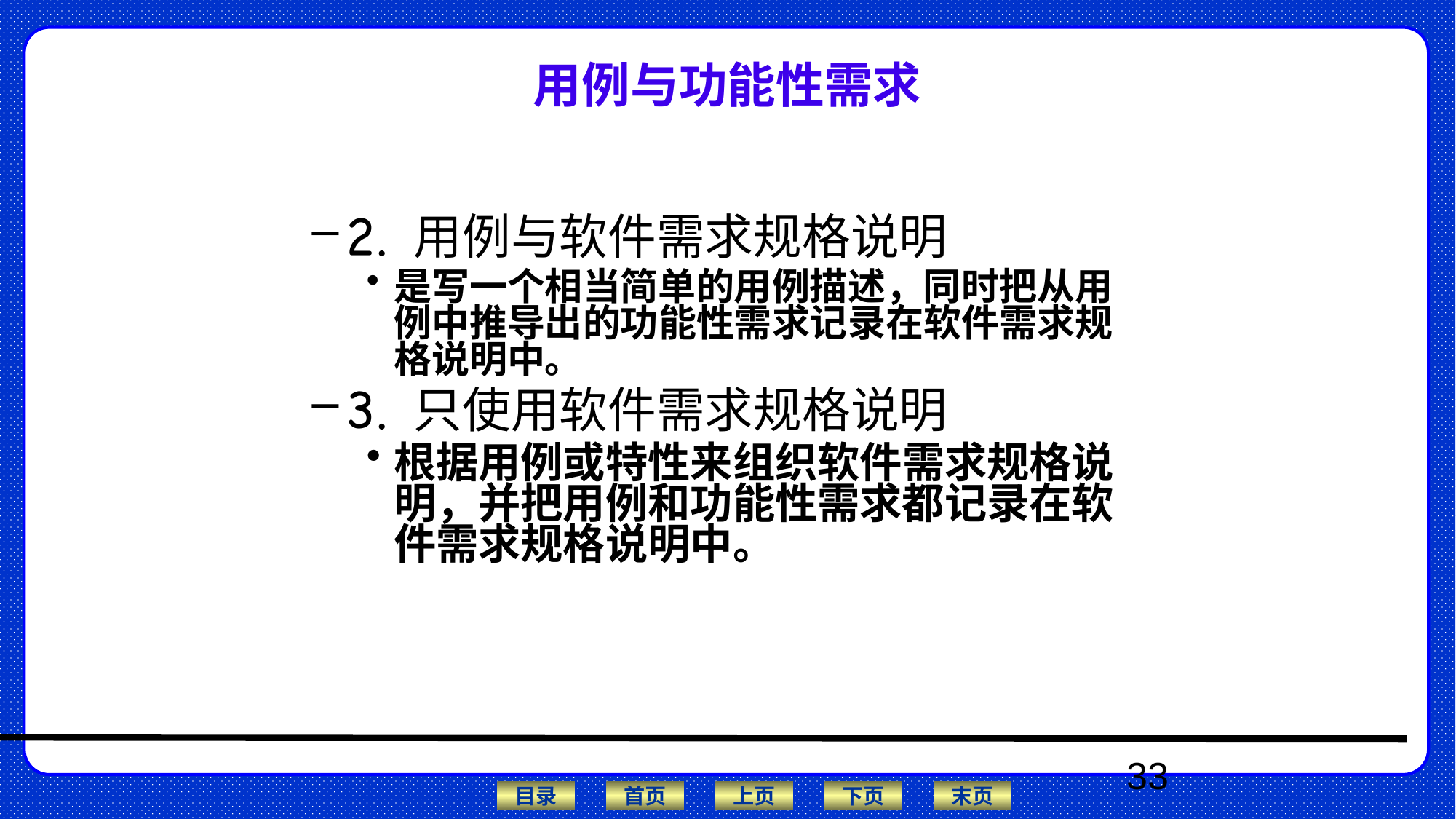

# 用例与功能性需求
2. 用例与软件需求规格说明
是写一个相当简单的用例描述，同时把从用例中推导出的功能性需求记录在软件需求规格说明中。
3. 只使用软件需求规格说明
根据用例或特性来组织软件需求规格说明，并把用例和功能性需求都记录在软件需求规格说明中。
33